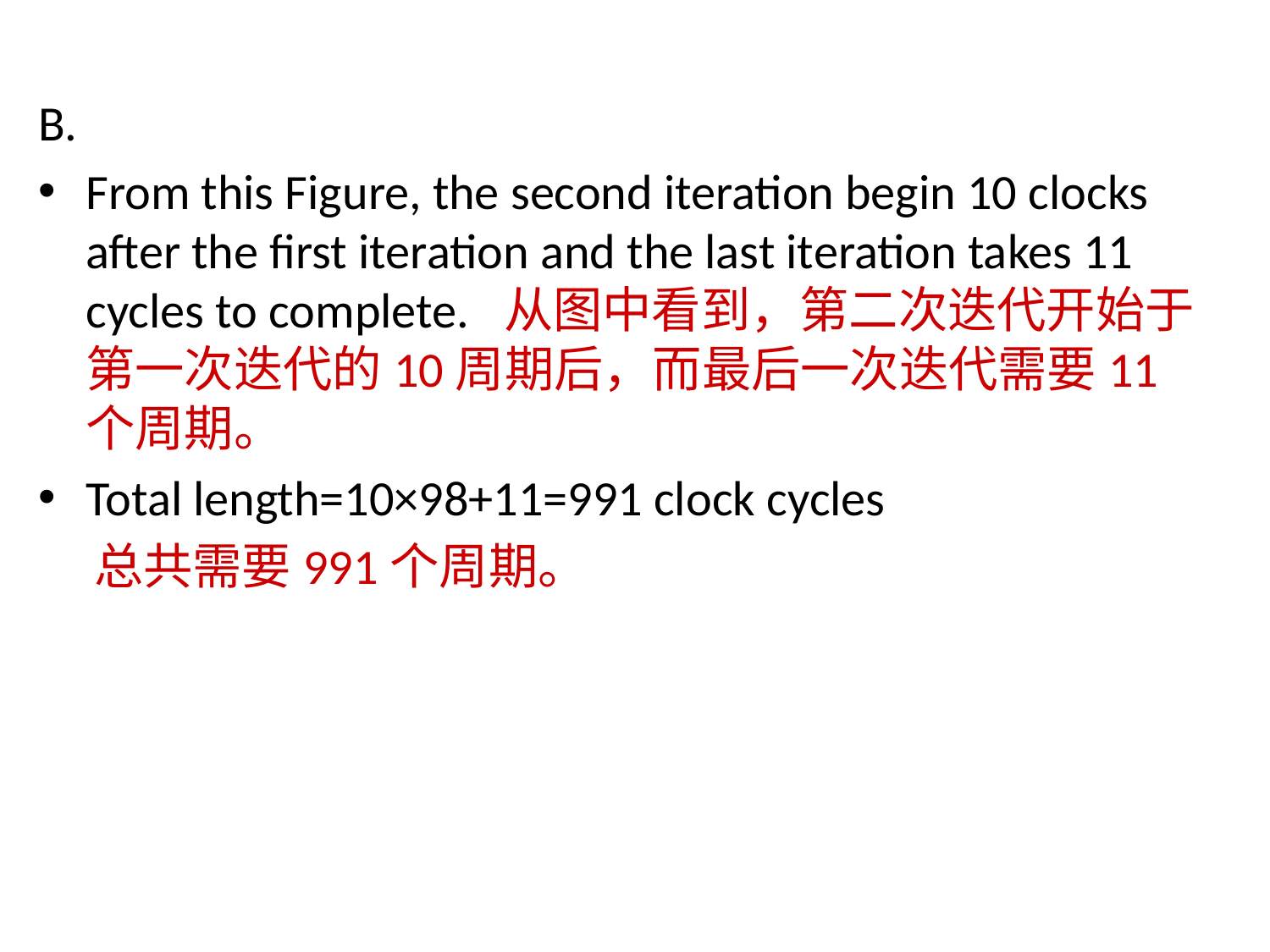

B.
From this Figure, the second iteration begin 10 clocks after the first iteration and the last iteration takes 11 cycles to complete.  从图中看到，第二次迭代开始于第一次迭代的10周期后，而最后一次迭代需要11个周期。
Total length=10×98+11=991 clock cycles
    总共需要991个周期。